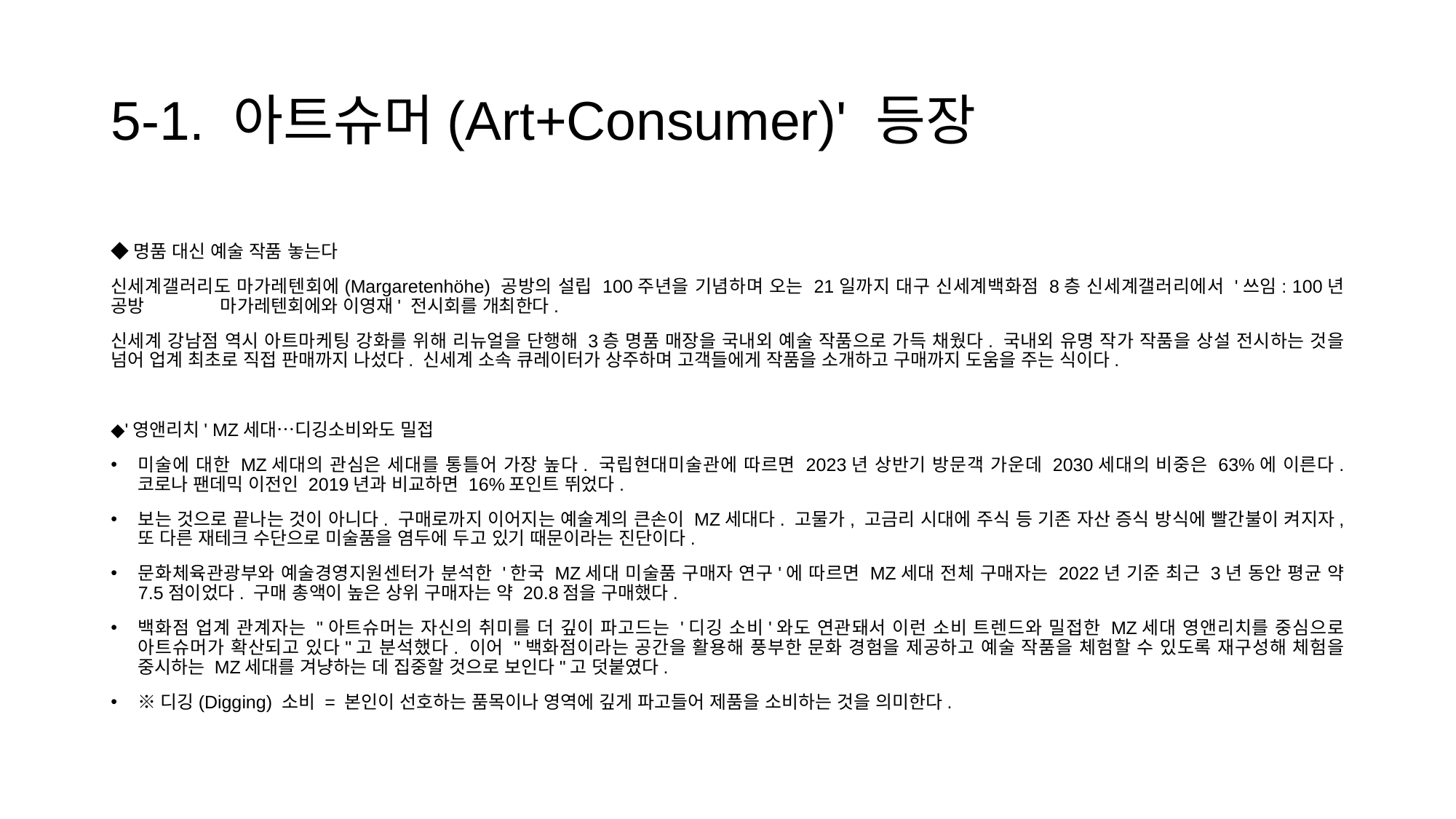

# 5-1. 아트슈머(Art+Consumer)' 등장
◆명품 대신 예술 작품 놓는다
신세계갤러리도 마가레텐회에(Margaretenhöhe) 공방의 설립 100주년을 기념하며 오는 21일까지 대구 신세계백화점 8층 신세계갤러리에서 '쓰임: 100년 공방               마가레텐회에와 이영재' 전시회를 개최한다.
신세계 강남점 역시 아트마케팅 강화를 위해 리뉴얼을 단행해 3층 명품 매장을 국내외 예술 작품으로 가득 채웠다. 국내외 유명 작가 작품을 상설 전시하는 것을 넘어 업계 최초로 직접 판매까지 나섰다. 신세계 소속 큐레이터가 상주하며 고객들에게 작품을 소개하고 구매까지 도움을 주는 식이다.

◆'영앤리치' MZ세대…디깅소비와도 밀접
미술에 대한 MZ세대의 관심은 세대를 통틀어 가장 높다. 국립현대미술관에 따르면 2023년 상반기 방문객 가운데 2030세대의 비중은 63%에 이른다. 코로나 팬데믹 이전인 2019년과 비교하면 16%포인트 뛰었다.
보는 것으로 끝나는 것이 아니다. 구매로까지 이어지는 예술계의 큰손이 MZ세대다. 고물가, 고금리 시대에 주식 등 기존 자산 증식 방식에 빨간불이 켜지자, 또 다른 재테크 수단으로 미술품을 염두에 두고 있기 때문이라는 진단이다.
문화체육관광부와 예술경영지원센터가 분석한 '한국 MZ세대 미술품 구매자 연구'에 따르면 MZ세대 전체 구매자는 2022년 기준 최근 3년 동안 평균 약 7.5점이었다. 구매 총액이 높은 상위 구매자는 약 20.8점을 구매했다.
백화점 업계 관계자는 "아트슈머는 자신의 취미를 더 깊이 파고드는 '디깅 소비'와도 연관돼서 이런 소비 트렌드와 밀접한 MZ세대 영앤리치를 중심으로 아트슈머가 확산되고 있다"고 분석했다. 이어 "백화점이라는 공간을 활용해 풍부한 문화 경험을 제공하고 예술 작품을 체험할 수 있도록 재구성해 체험을 중시하는 MZ세대를 겨냥하는 데 집중할 것으로 보인다"고 덧붙였다.
※디깅(Digging) 소비 = 본인이 선호하는 품목이나 영역에 깊게 파고들어 제품을 소비하는 것을 의미한다.